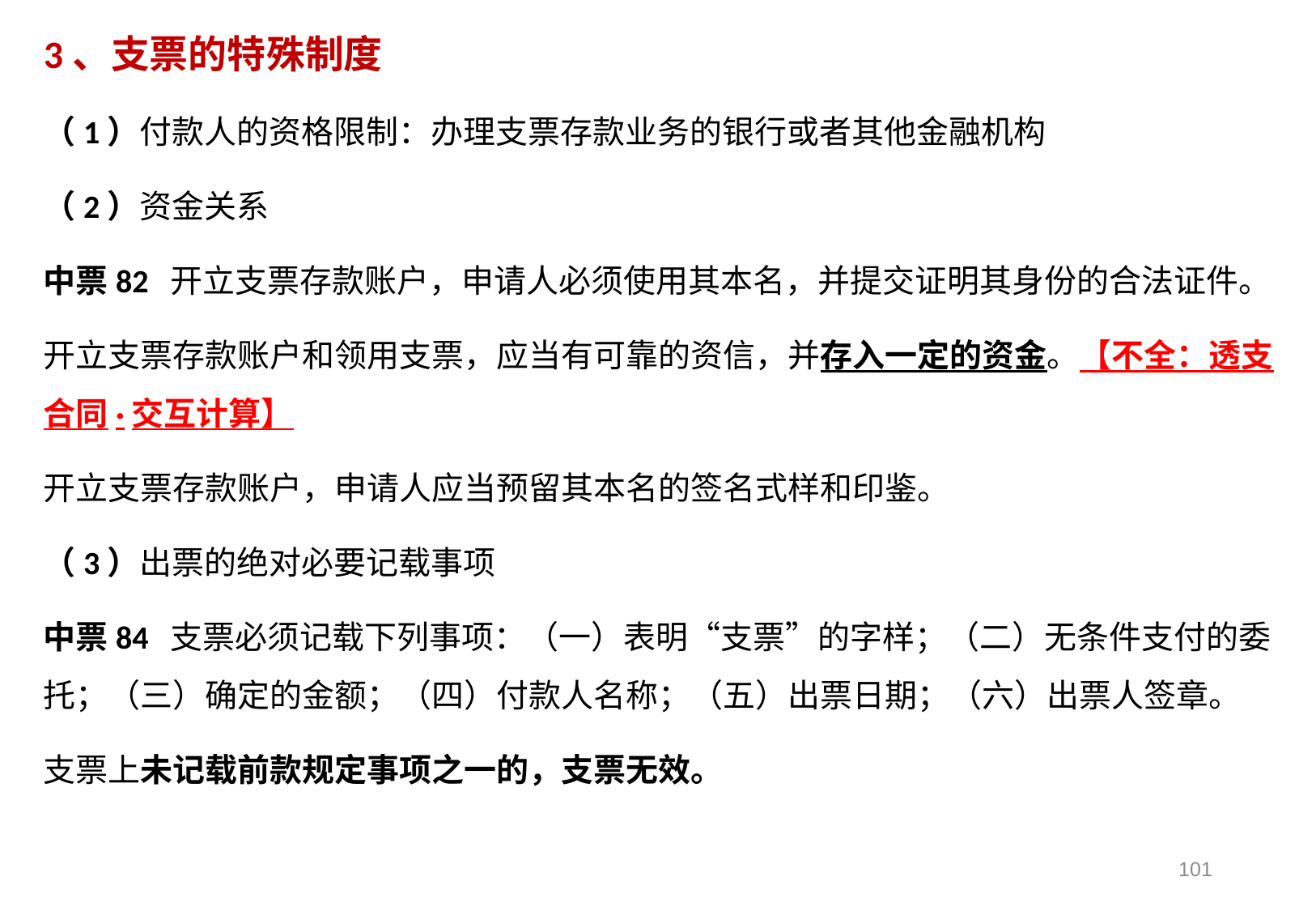

3、支票的特殊制度
（1）付款人的资格限制：办理支票存款业务的银行或者其他金融机构
（2）资金关系
中票82  开立支票存款账户，申请人必须使用其本名，并提交证明其身份的合法证件。
开立支票存款账户和领用支票，应当有可靠的资信，并存入一定的资金。【不全：透支合同·交互计算】
开立支票存款账户，申请人应当预留其本名的签名式样和印鉴。
（3）出票的绝对必要记载事项
中票84  支票必须记载下列事项：（一）表明“支票”的字样；（二）无条件支付的委托；（三）确定的金额；（四）付款人名称；（五）出票日期；（六）出票人签章。
支票上未记载前款规定事项之一的，支票无效。
101